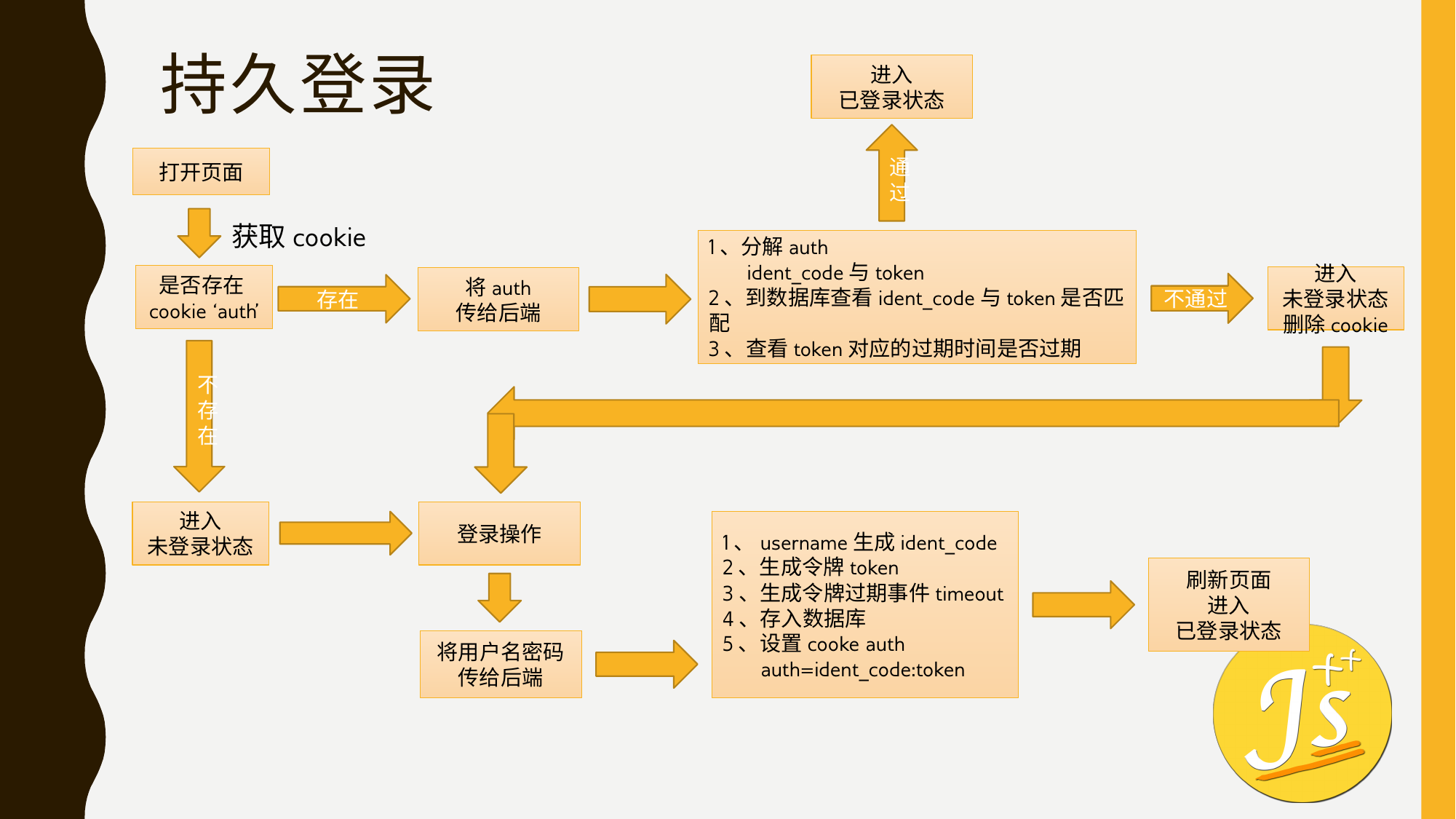

# 持久登录
进入
已登录状态
通过
打开页面

获取cookie
1、分解auth
      ident_code与token
2、到数据库查看ident_code与token是否匹配
3、查看token对应的过期时间是否过期
是否存在cookie ‘auth’
进入
未登录状态
删除cookie
将auth
传给后端

不通过

存在
不存在

进入
未登录状态
登录操作

1、username生成ident_code
2、生成令牌token
3、生成令牌过期事件timeout
4、存入数据库
5、设置cooke auth
      auth=ident_code:token
刷新页面
进入
已登录状态

将用户名密码
传给后端